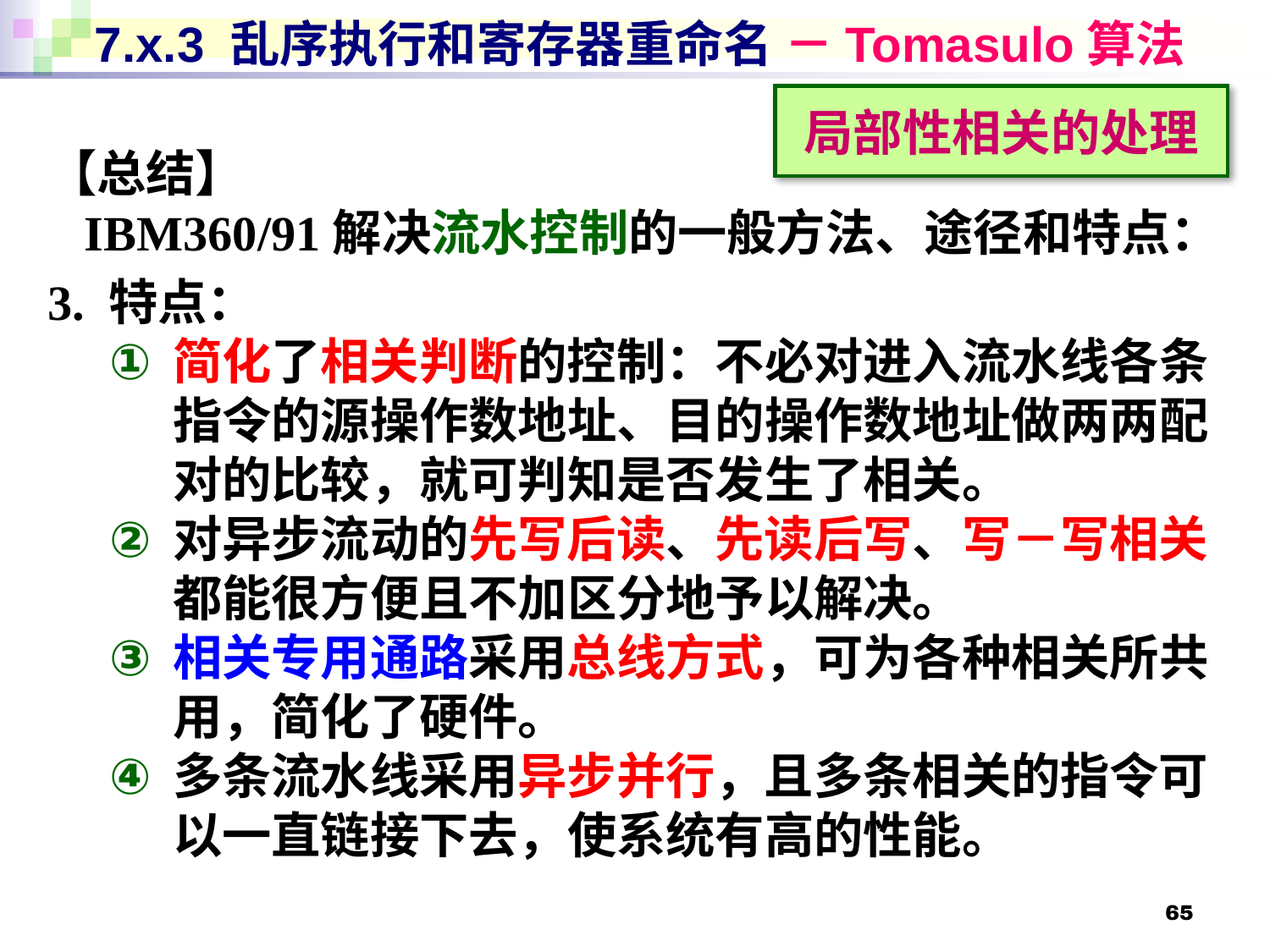

# 7.x.3 乱序执行和寄存器重命名 －Tomasulo算法
局部性相关的处理
【总结】
IBM360/91解决流水控制的一般方法、途径和特点：
3. 特点：
简化了相关判断的控制：不必对进入流水线各条指令的源操作数地址、目的操作数地址做两两配对的比较，就可判知是否发生了相关。
对异步流动的先写后读、先读后写、写－写相关都能很方便且不加区分地予以解决。
相关专用通路采用总线方式，可为各种相关所共用，简化了硬件。
多条流水线采用异步并行，且多条相关的指令可以一直链接下去，使系统有高的性能。
65